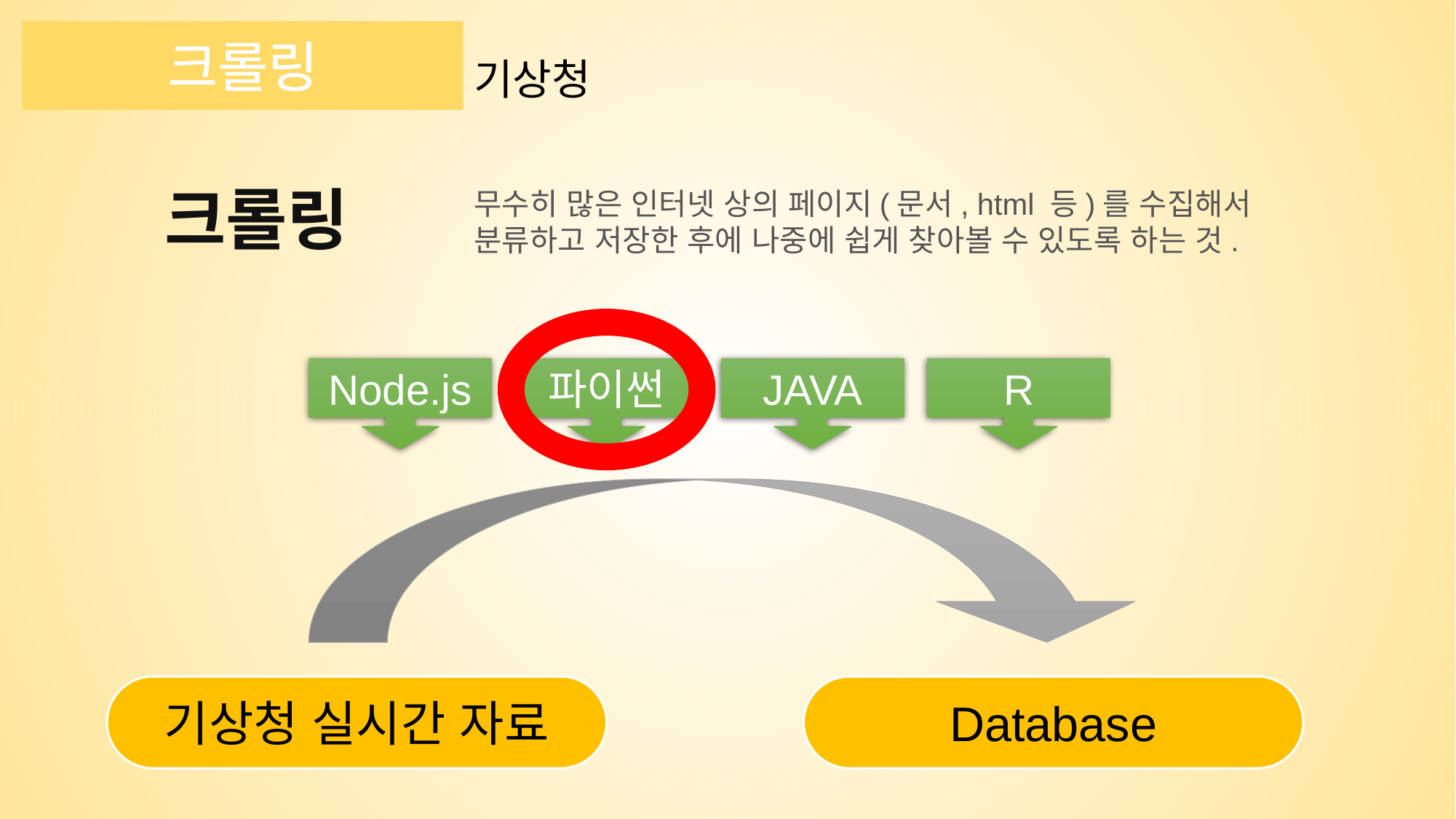

크롤링
기상청
크롤링
무수히 많은 인터넷 상의 페이지(문서, html 등)를 수집해서
분류하고 저장한 후에 나중에 쉽게 찾아볼 수 있도록 하는 것.

Node.js
파이썬
JAVA
R

기상청 실시간 자료
Database